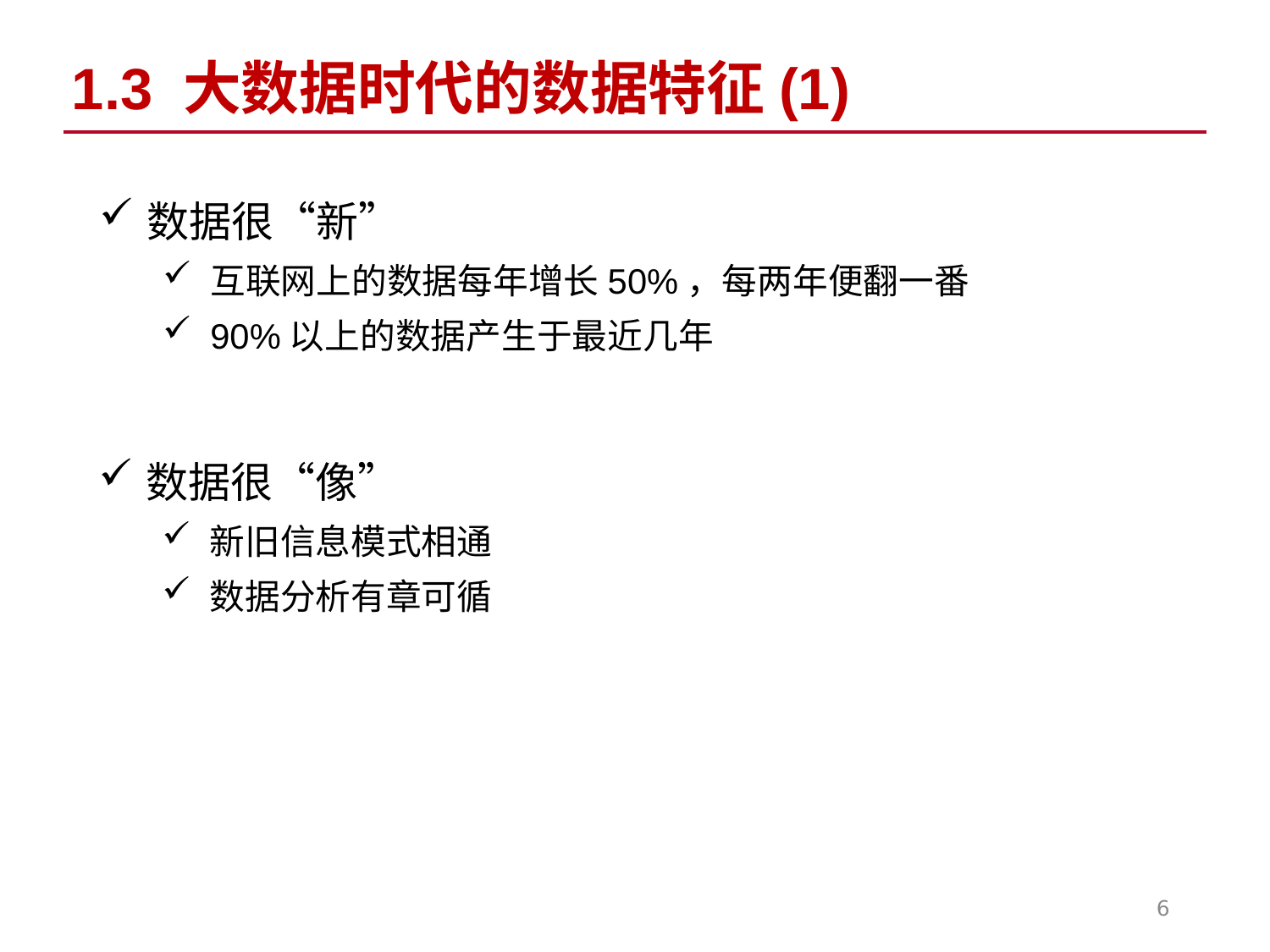

1.3 大数据时代的数据特征(1)
数据很“新”
互联网上的数据每年增长50%，每两年便翻一番
90%以上的数据产生于最近几年
数据很“像”
新旧信息模式相通
数据分析有章可循
6